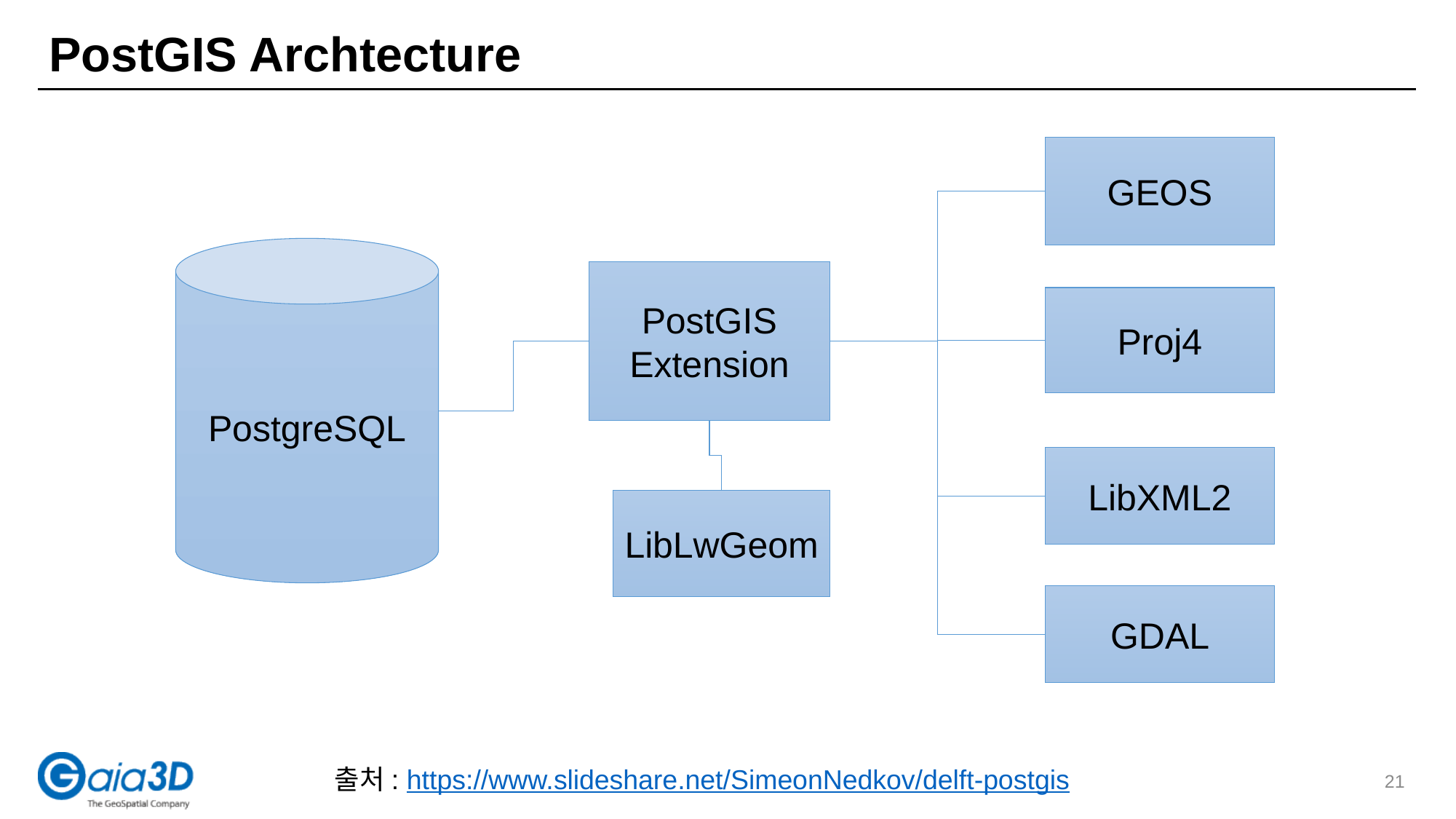

# PostGIS Archtecture

GEOS
PostgreSQL
PostGIS
Extension
Proj4
LibXML2
LibLwGeom
GDAL
출처: https://www.slideshare.net/SimeonNedkov/delft-postgis
21